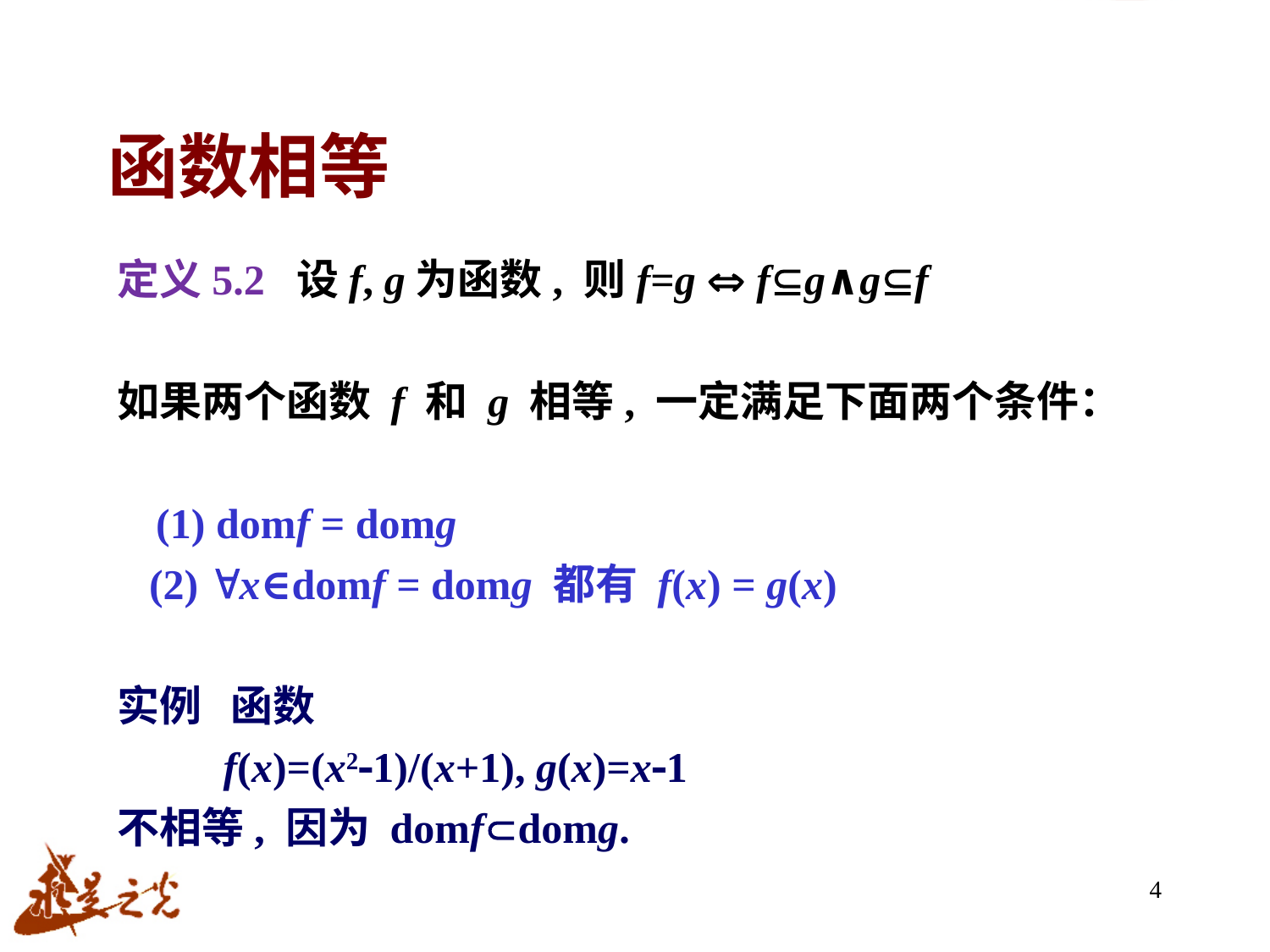

# 函数相等
定义5.2  设f, g为函数, 则f=g ⇔ f⊆g∧g⊆f

如果两个函数 f 和 g 相等, 一定满足下面两个条件：
   (1) domf = domg
   (2) ∀x∈domf = domg 都有 f(x) = g(x)
实例   函数
          f(x)=(x2−1)/(x+1), g(x)=x−1
不相等, 因为 domf⊂domg.
4